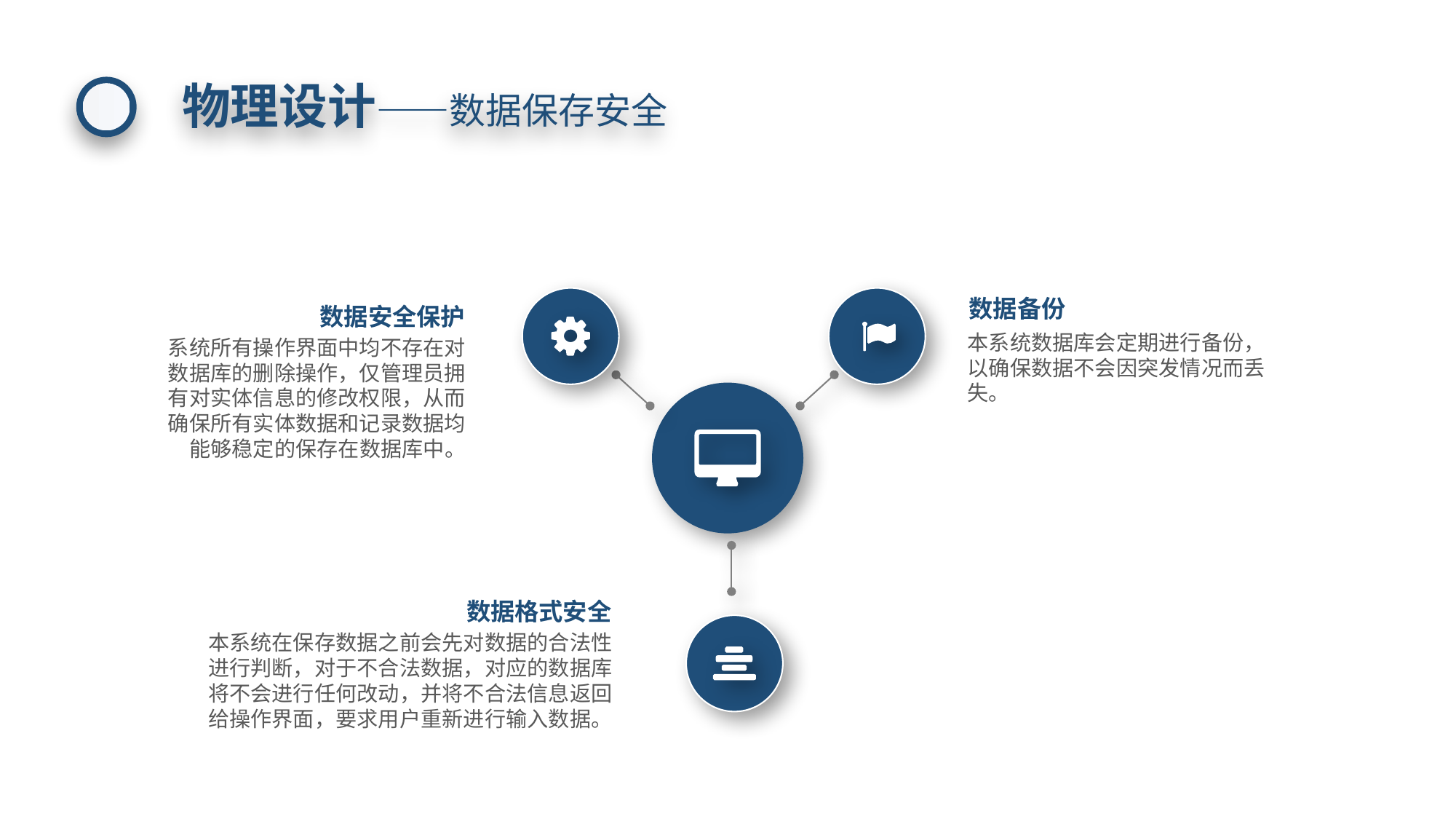

物理设计——数据保存安全

数据备份
数据安全保护

本系统数据库会定期进行备份，以确保数据不会因突发情况而丢失。
系统所有操作界面中均不存在对数据库的删除操作，仅管理员拥有对实体信息的修改权限，从而确保所有实体数据和记录数据均能够稳定的保存在数据库中。

数据格式安全

本系统在保存数据之前会先对数据的合法性进行判断，对于不合法数据，对应的数据库将不会进行任何改动，并将不合法信息返回给操作界面，要求用户重新进行输入数据。